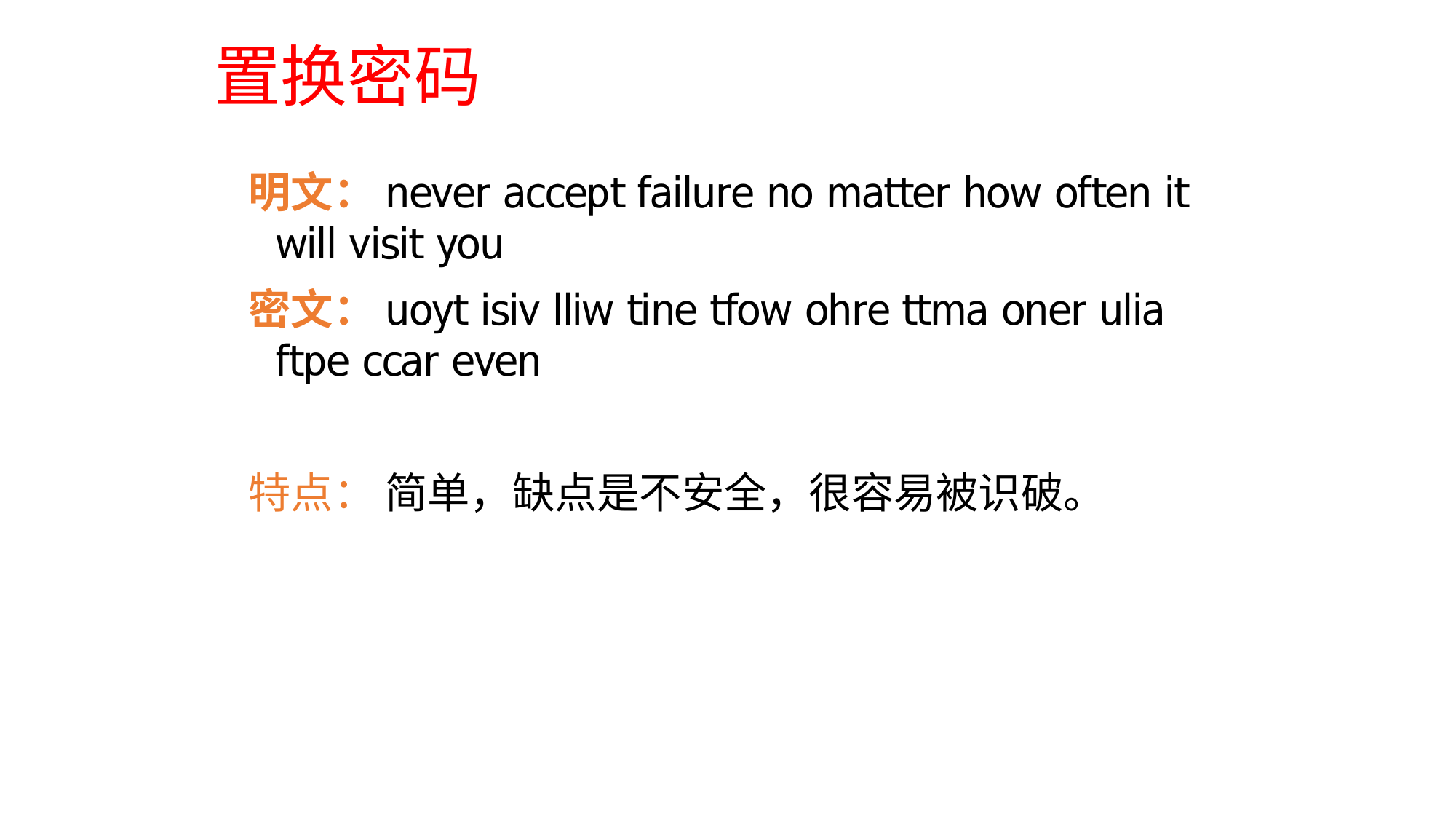

置换密码
明文：never accept failure no matter how often it will visit you
密文：uoyt isiv lliw tine tfow ohre ttma oner ulia ftpe ccar even

特点： 简单，缺点是不安全，很容易被识破。